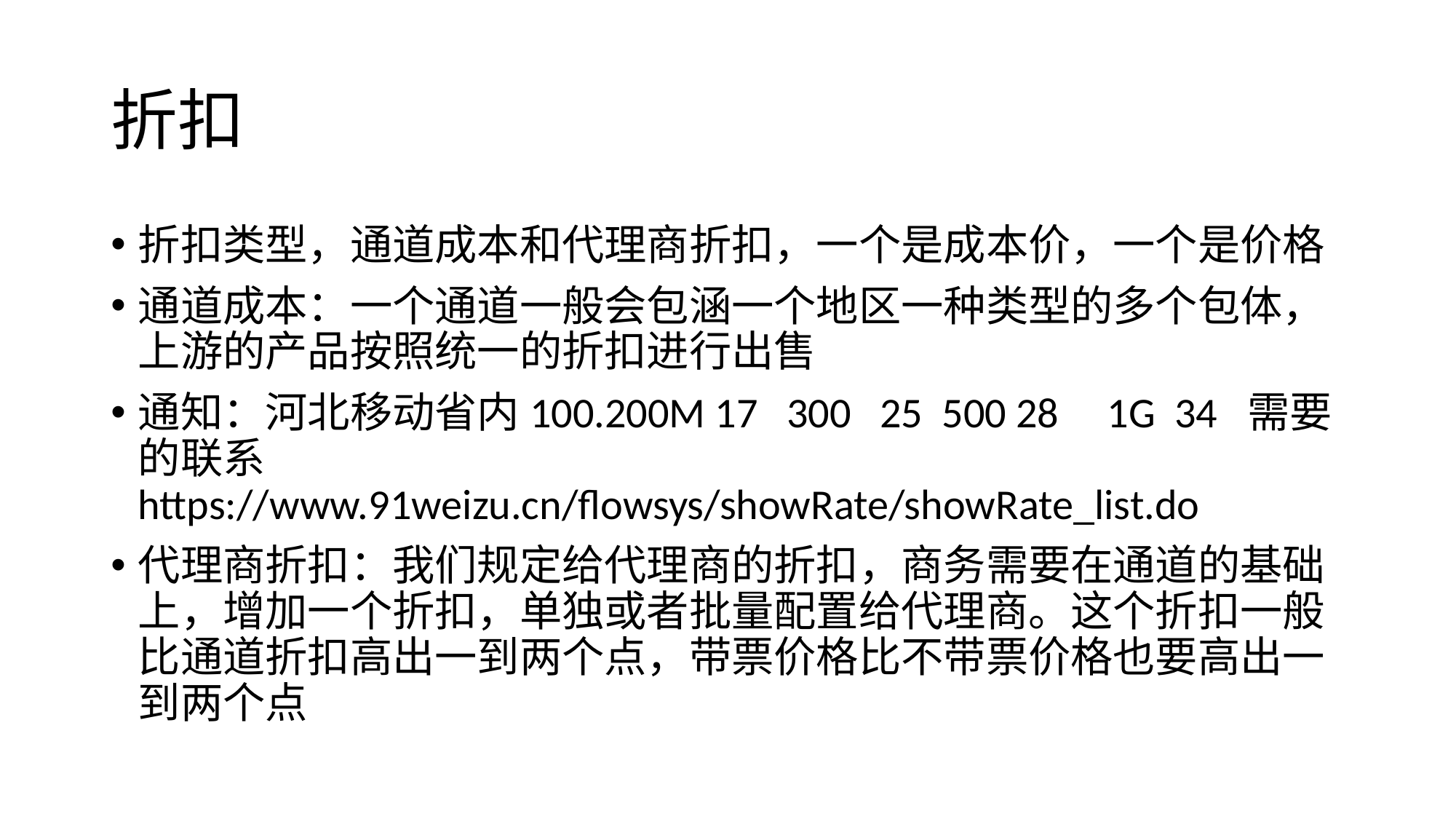

# 折扣
折扣类型，通道成本和代理商折扣，一个是成本价，一个是价格
通道成本：一个通道一般会包涵一个地区一种类型的多个包体，上游的产品按照统一的折扣进行出售
通知：河北移动省内100.200M 17   300   25  500 28     1G  34  需要的联系 https://www.91weizu.cn/flowsys/showRate/showRate_list.do
代理商折扣：我们规定给代理商的折扣，商务需要在通道的基础上，增加一个折扣，单独或者批量配置给代理商。这个折扣一般比通道折扣高出一到两个点，带票价格比不带票价格也要高出一到两个点